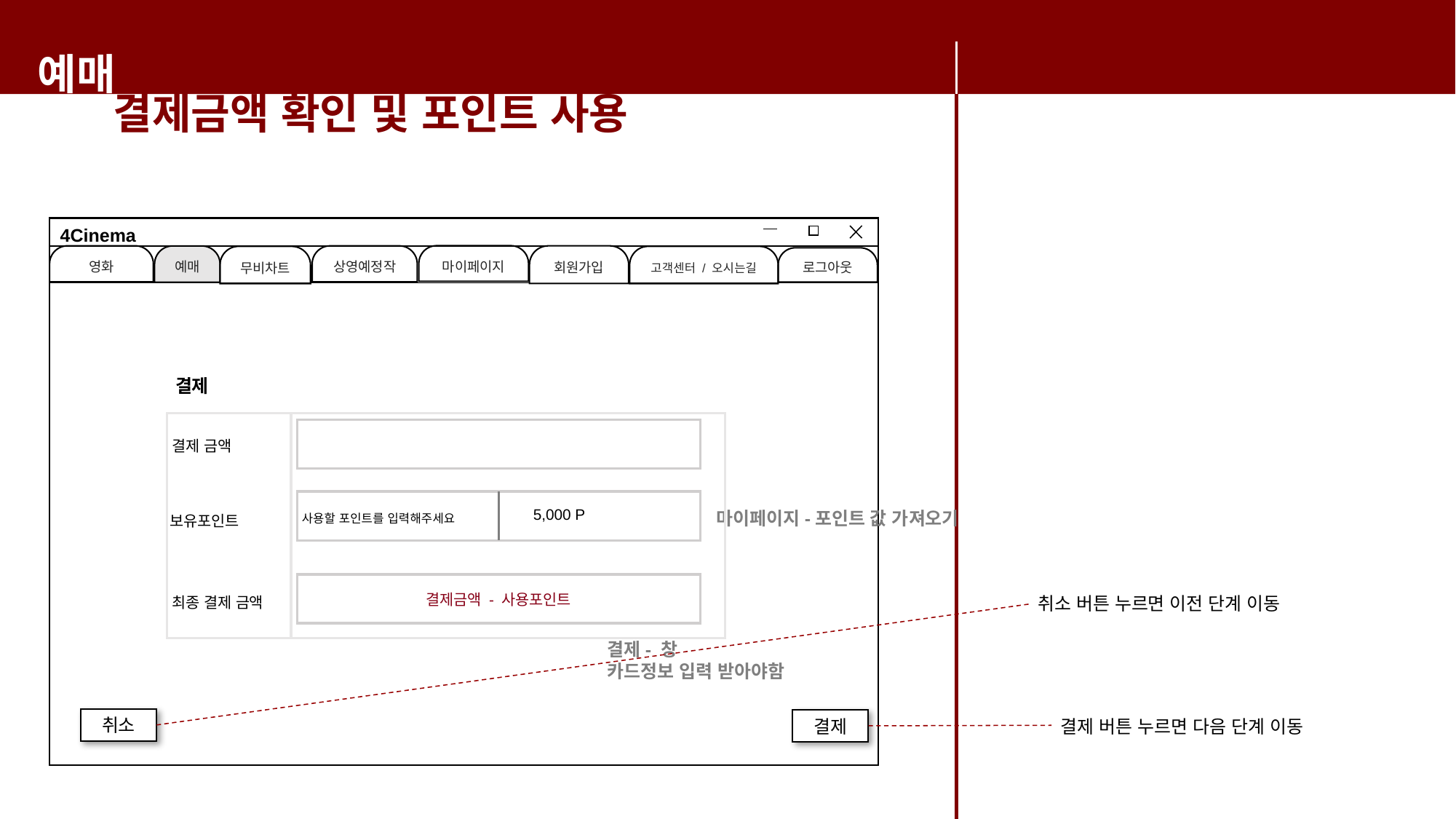

예매
결제금액 확인 및 포인트 사용
4Cinema

마이페이지
영화
상영예정작
회원가입
예매
무비차트
고객센터 / 오시는길
로그아웃
결제

결제 금액

5,000 P
마이페이지-포인트 값 가져오기
사용할 포인트를 입력해주세요
보유포인트
결제금액 - 사용포인트
취소 버튼 누르면 이전 단계 이동
최종 결제 금액
결제- 창
카드정보 입력 받아야함
결제 버튼 누르면 다음 단계 이동
취소
결제